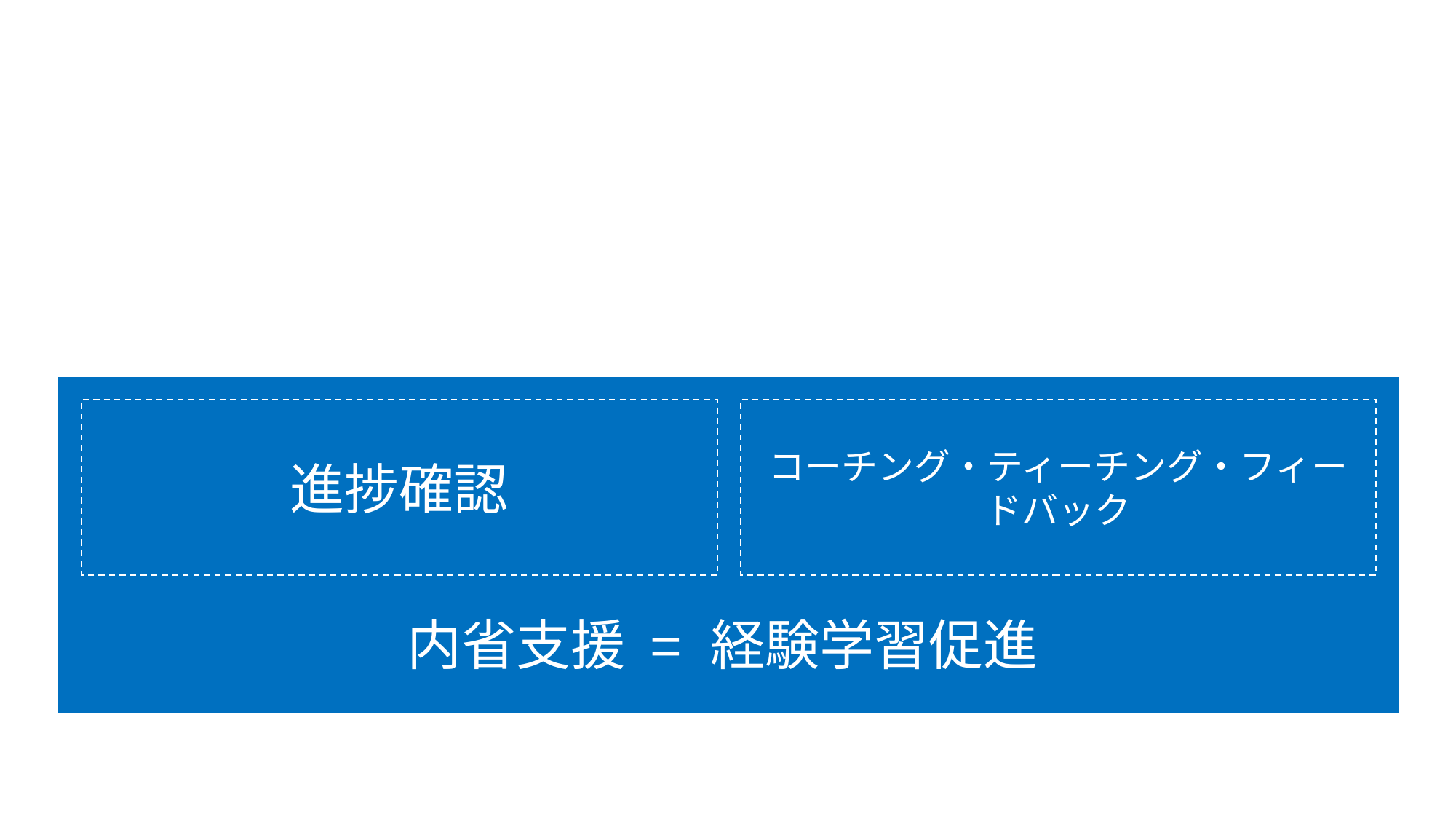

内省支援 = 経験学習促進
進捗確認
コーチング・ティーチング・フィードバック